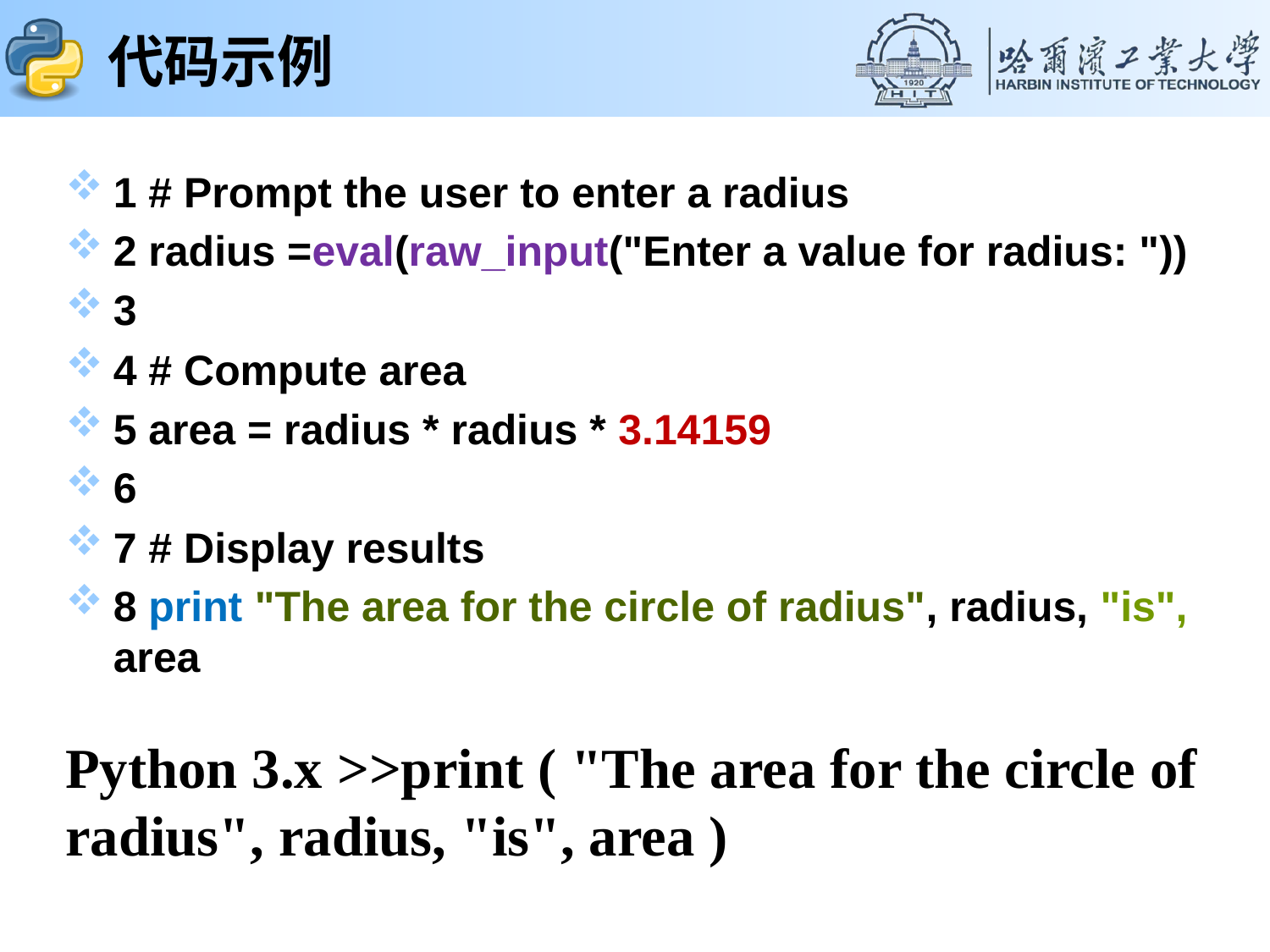

# 代码示例
1 # Prompt the user to enter a radius
2 radius =eval(raw_input("Enter a value for radius: "))
3
4 # Compute area
5 area = radius * radius * 3.14159
6
7 # Display results
8 print "The area for the circle of radius", radius, "is", area
Python 3.x >>print ( "The area for the circle of radius", radius, "is", area )